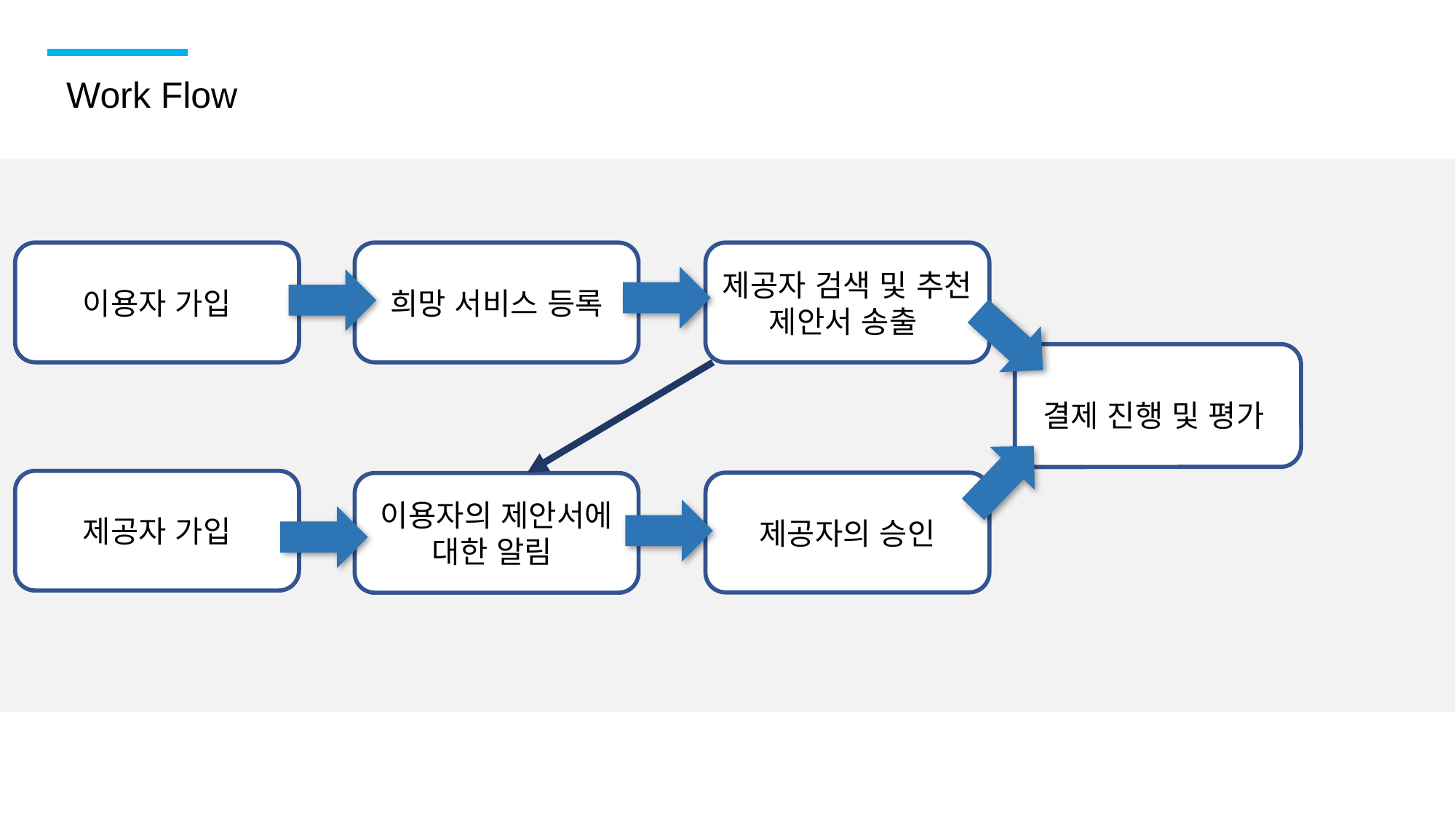

Work Flow

이용자 가입
희망 서비스 등록
제공자 검색 및 추천
제안서 송출

결제 진행 및 평가

제공자 가입
제공자의 승인
이용자의 제안서에 대한 알림